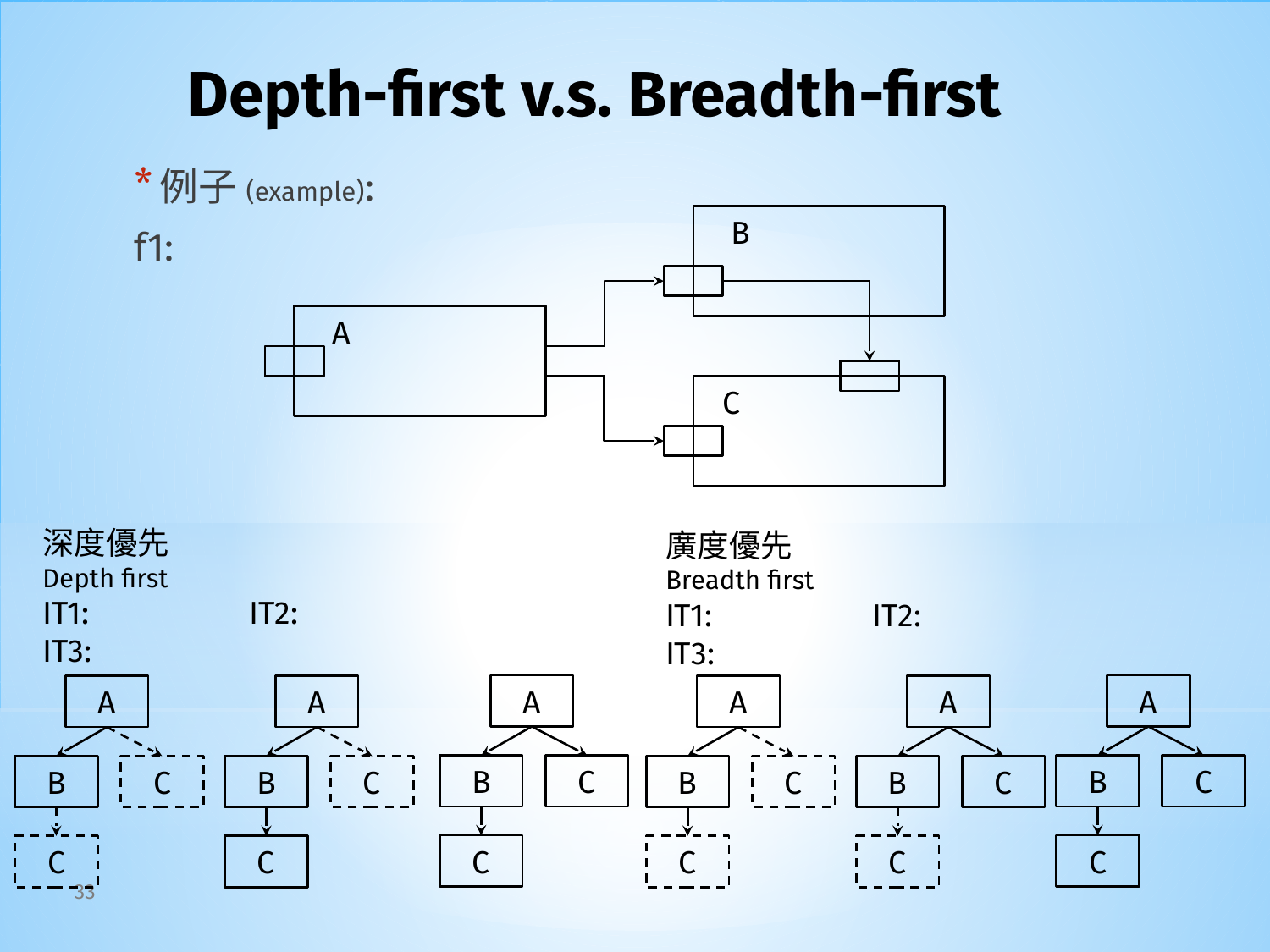

# Depth-first v.s. Breadth-first
例子(example):
f1:

   B

   A

  C

深度優先
Depth first
IT1:                   IT2:                   IT3:
廣度優先
Breadth first
IT1:                   IT2:                   IT3:

A
A
A
A
A
A
B
C
B
C
B
C
B
C
B
C
B
C
C
C
C
C
C
C
33